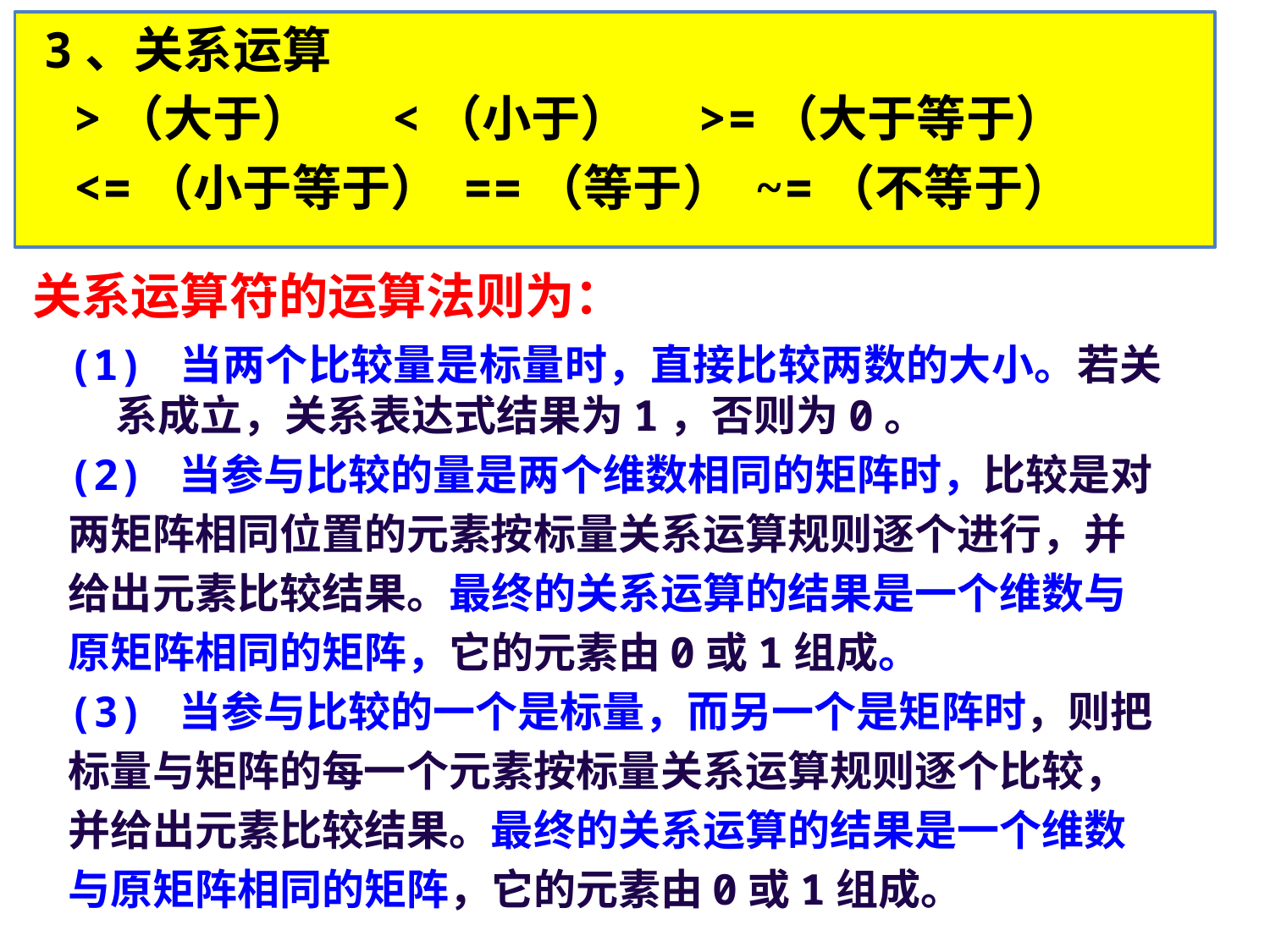

3、关系运算
 >（大于）      <（小于）     >=（大于等于）
 <=（小于等于） ==（等于） ~=（不等于）
关系运算符的运算法则为：
(1) 当两个比较量是标量时，直接比较两数的大小。若关系成立，关系表达式结果为1，否则为0。
(2) 当参与比较的量是两个维数相同的矩阵时，比较是对
两矩阵相同位置的元素按标量关系运算规则逐个进行，并
给出元素比较结果。最终的关系运算的结果是一个维数与
原矩阵相同的矩阵，它的元素由0或1组成。
(3) 当参与比较的一个是标量，而另一个是矩阵时，则把
标量与矩阵的每一个元素按标量关系运算规则逐个比较，
并给出元素比较结果。最终的关系运算的结果是一个维数
与原矩阵相同的矩阵，它的元素由0或1组成。